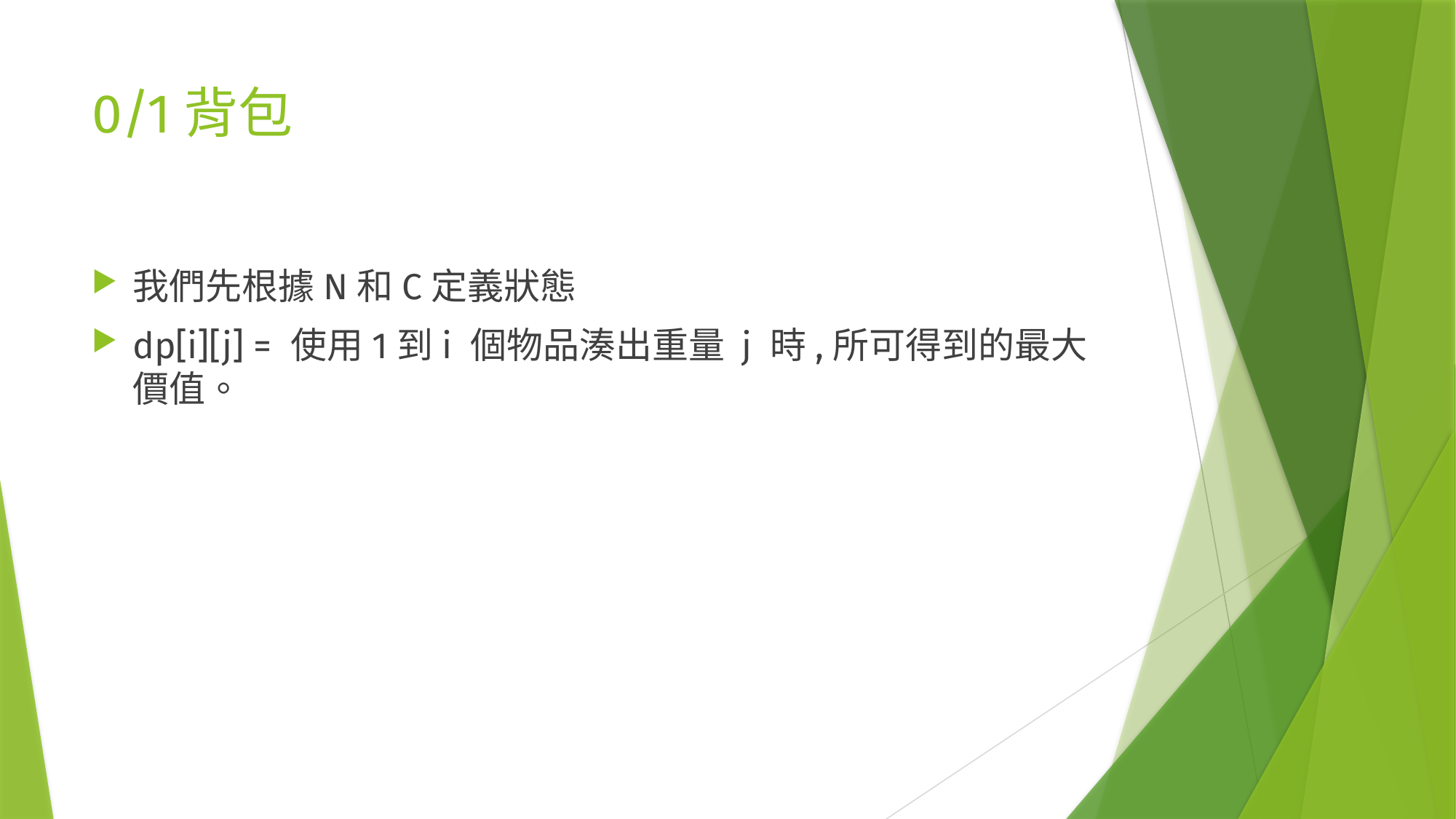

# 0/1背包
我們先根據N和C定義狀態
dp[i][j] = 使用1到i 個物品湊出重量 j 時,所可得到的最大價值。